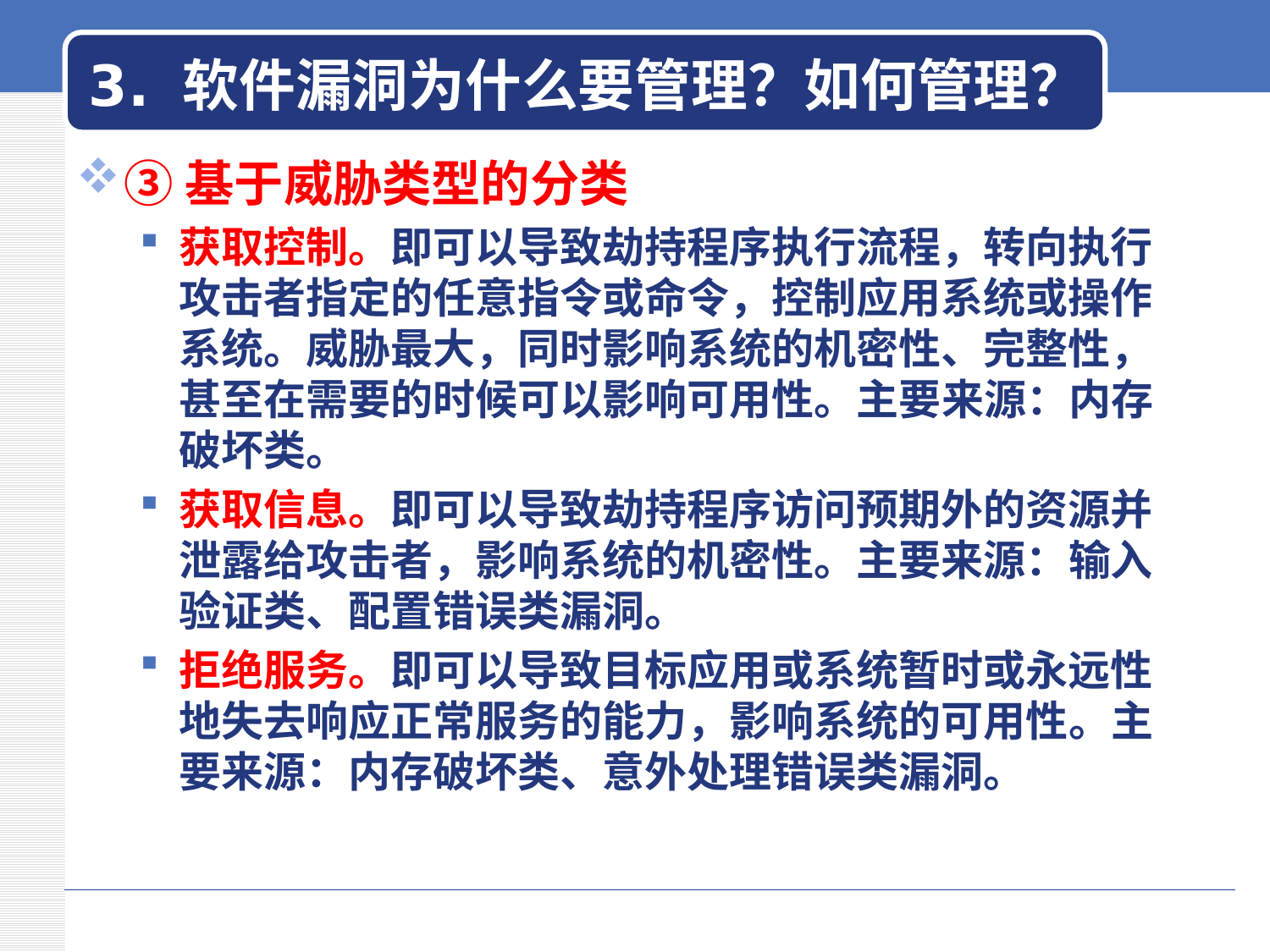

# 3. 软件漏洞为什么要管理？如何管理？
③基于威胁类型的分类
获取控制。即可以导致劫持程序执行流程，转向执行攻击者指定的任意指令或命令，控制应用系统或操作系统。威胁最大，同时影响系统的机密性、完整性，甚至在需要的时候可以影响可用性。主要来源：内存破坏类。
获取信息。即可以导致劫持程序访问预期外的资源并泄露给攻击者，影响系统的机密性。主要来源：输入验证类、配置错误类漏洞。
拒绝服务。即可以导致目标应用或系统暂时或永远性地失去响应正常服务的能力，影响系统的可用性。主要来源：内存破坏类、意外处理错误类漏洞。